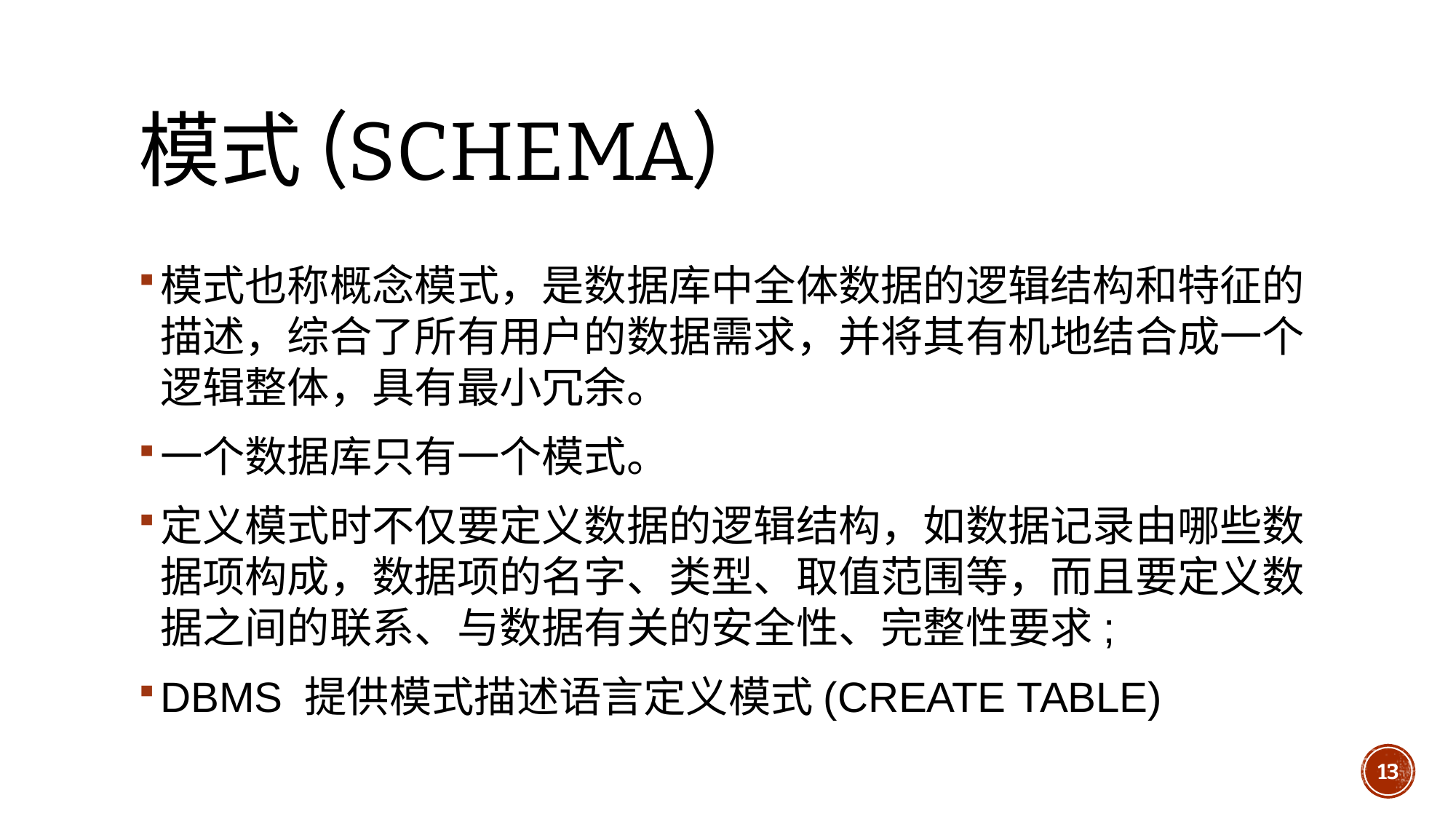

# 模式(Schema)
模式也称概念模式，是数据库中全体数据的逻辑结构和特征的描述，综合了所有用户的数据需求，并将其有机地结合成一个逻辑整体，具有最小冗余。
一个数据库只有一个模式。
定义模式时不仅要定义数据的逻辑结构，如数据记录由哪些数据项构成，数据项的名字、类型、取值范围等，而且要定义数据之间的联系、与数据有关的安全性、完整性要求;
DBMS 提供模式描述语言定义模式(CREATE TABLE)

13